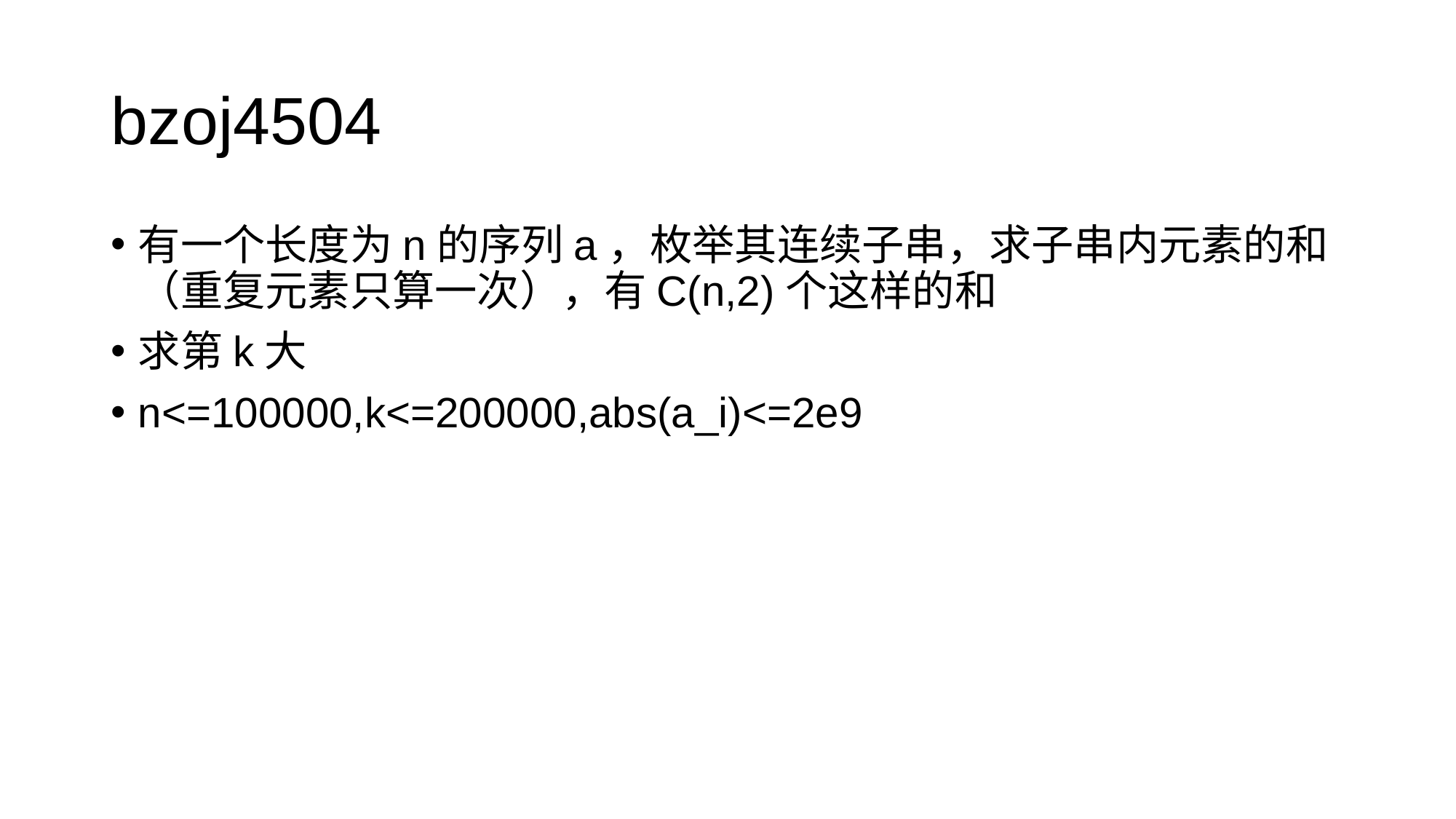

# bzoj4504
有一个长度为n的序列a，枚举其连续子串，求子串内元素的和（重复元素只算一次），有C(n,2)个这样的和
求第k大
n<=100000,k<=200000,abs(a_i)<=2e9